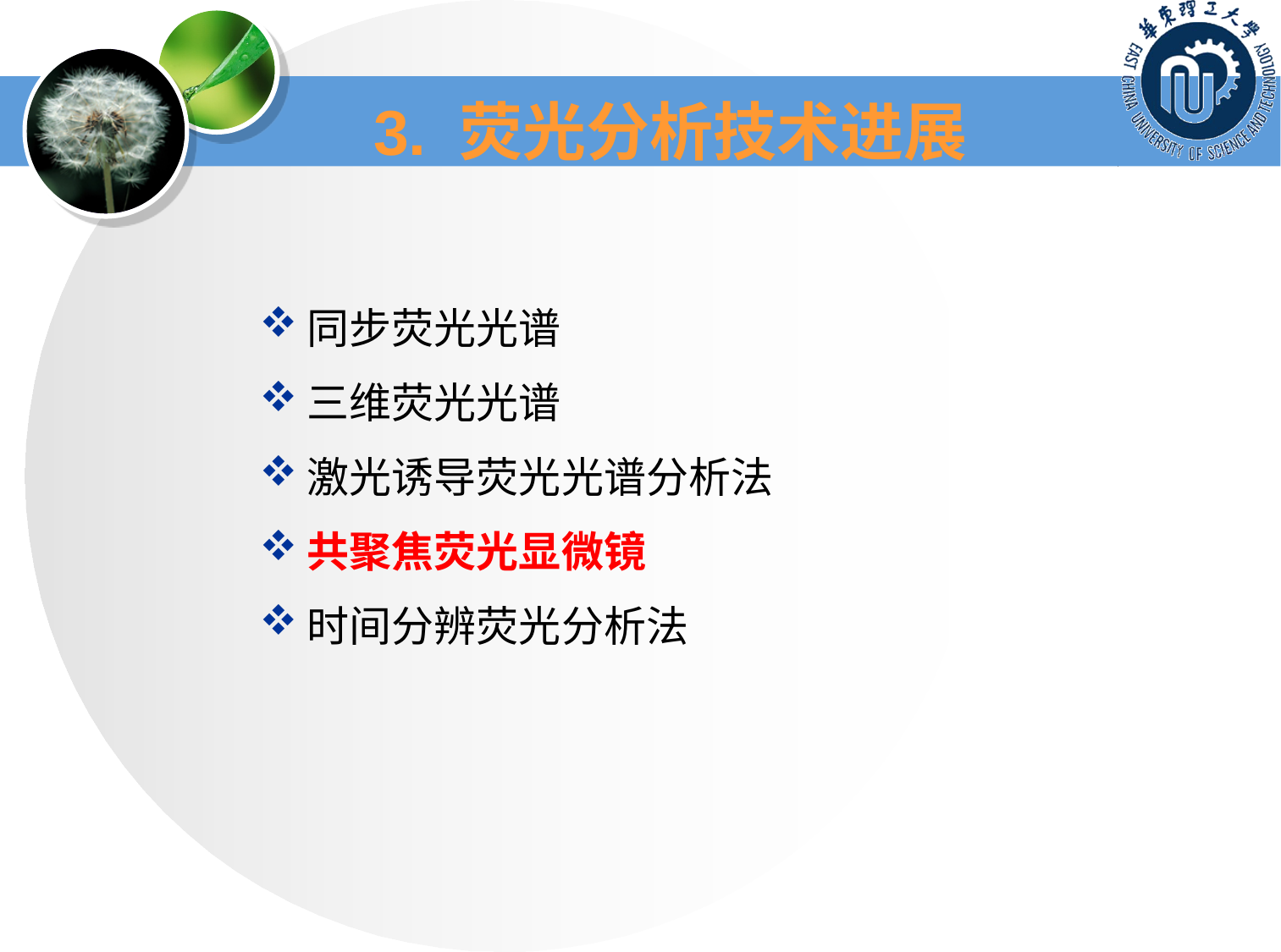

# 3. 荧光分析技术进展
同步荧光光谱
三维荧光光谱
激光诱导荧光光谱分析法
共聚焦荧光显微镜
时间分辨荧光分析法